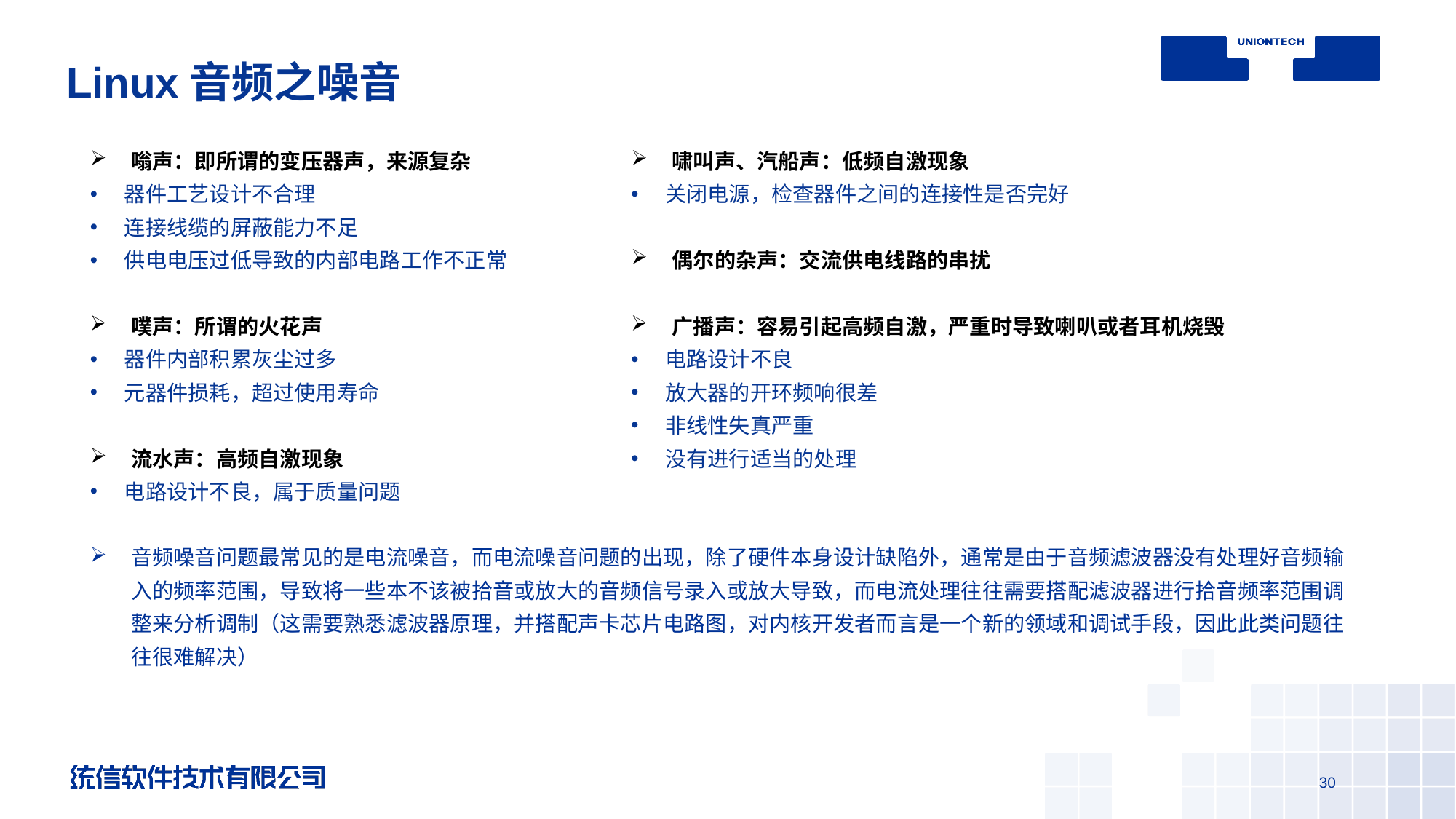

# Linux音频之噪音
嗡声：即所谓的变压器声，来源复杂
器件工艺设计不合理
连接线缆的屏蔽能力不足
供电电压过低导致的内部电路工作不正常

噗声：所谓的火花声
器件内部积累灰尘过多
元器件损耗，超过使用寿命

流水声：高频自激现象
电路设计不良，属于质量问题
啸叫声、汽船声：低频自激现象
关闭电源，检查器件之间的连接性是否完好

偶尔的杂声：交流供电线路的串扰

广播声：容易引起高频自激，严重时导致喇叭或者耳机烧毁
电路设计不良
放大器的开环频响很差
非线性失真严重
没有进行适当的处理
音频噪音问题最常见的是电流噪音，而电流噪音问题的出现，除了硬件本身设计缺陷外，通常是由于音频滤波器没有处理好音频输入的频率范围，导致将一些本不该被拾音或放大的音频信号录入或放大导致，而电流处理往往需要搭配滤波器进行拾音频率范围调整来分析调制（这需要熟悉滤波器原理，并搭配声卡芯片电路图，对内核开发者而言是一个新的领域和调试手段，因此此类问题往往很难解决）